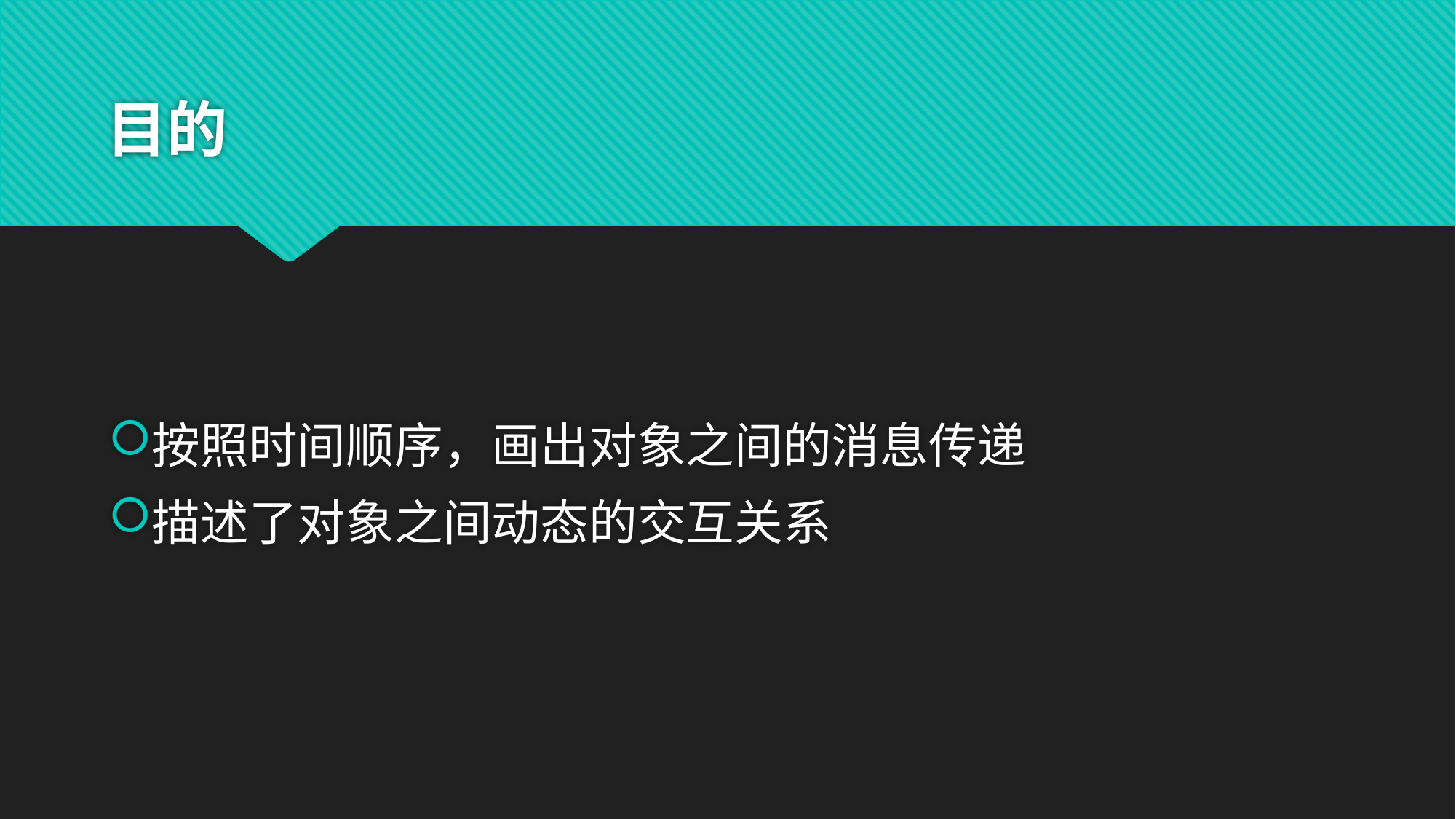

# 目的
按照时间顺序，画出对象之间的消息传递
描述了对象之间动态的交互关系